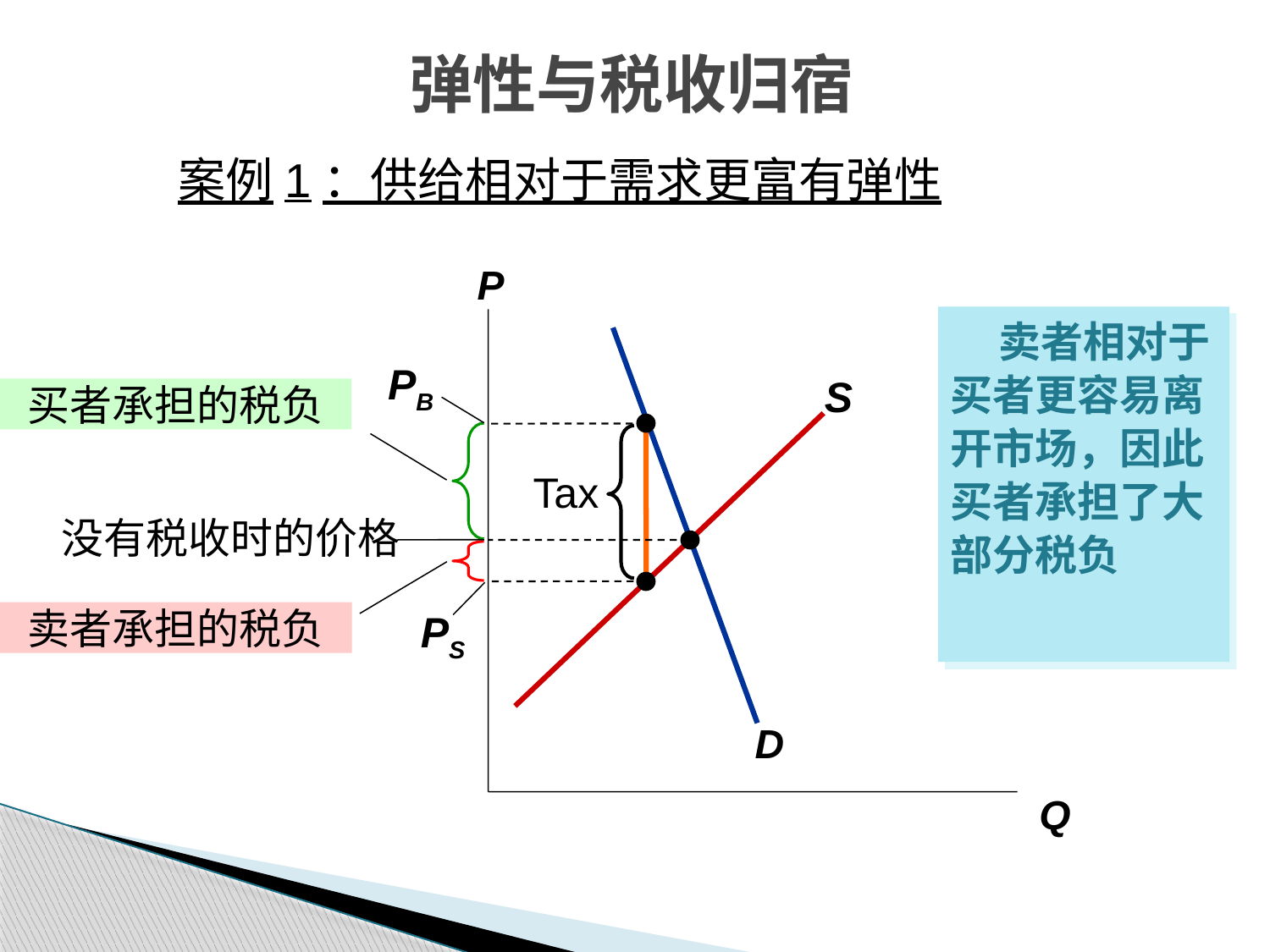

弹性与税收归宿
案例1：供给相对于需求更富有弹性
P

Q
    卖者相对于买者更容易离开市场，因此买者承担了大部分税负

D
PB

S

买者承担的税负

Tax
没有税收时的价格

卖者承担的税负

PS